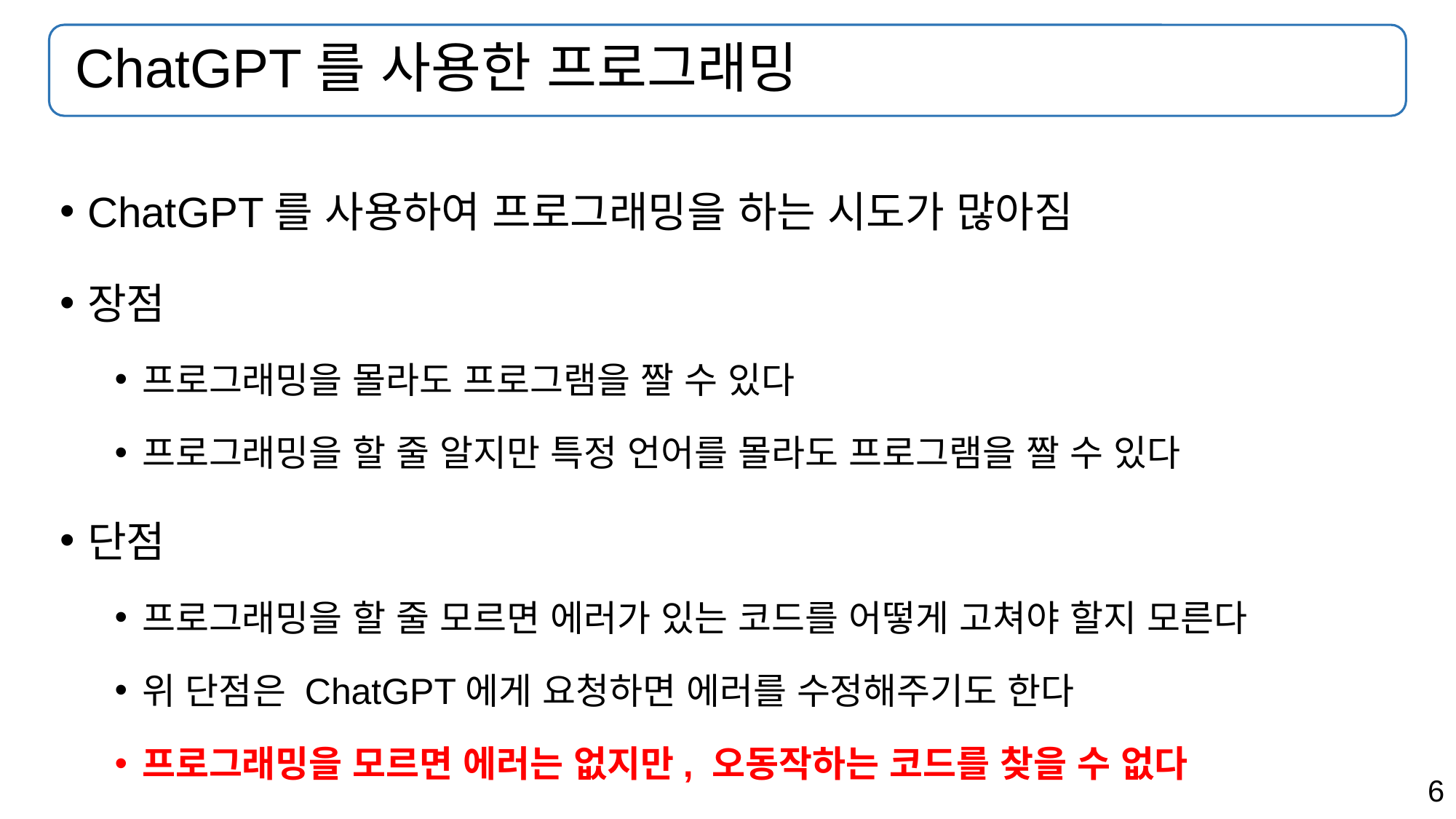

# ChatGPT를 사용한 프로그래밍
ChatGPT를 사용하여 프로그래밍을 하는 시도가 많아짐
장점
프로그래밍을 몰라도 프로그램을 짤 수 있다
프로그래밍을 할 줄 알지만 특정 언어를 몰라도 프로그램을 짤 수 있다
단점
프로그래밍을 할 줄 모르면 에러가 있는 코드를 어떻게 고쳐야 할지 모른다
위 단점은 ChatGPT에게 요청하면 에러를 수정해주기도 한다
프로그래밍을 모르면 에러는 없지만, 오동작하는 코드를 찾을 수 없다